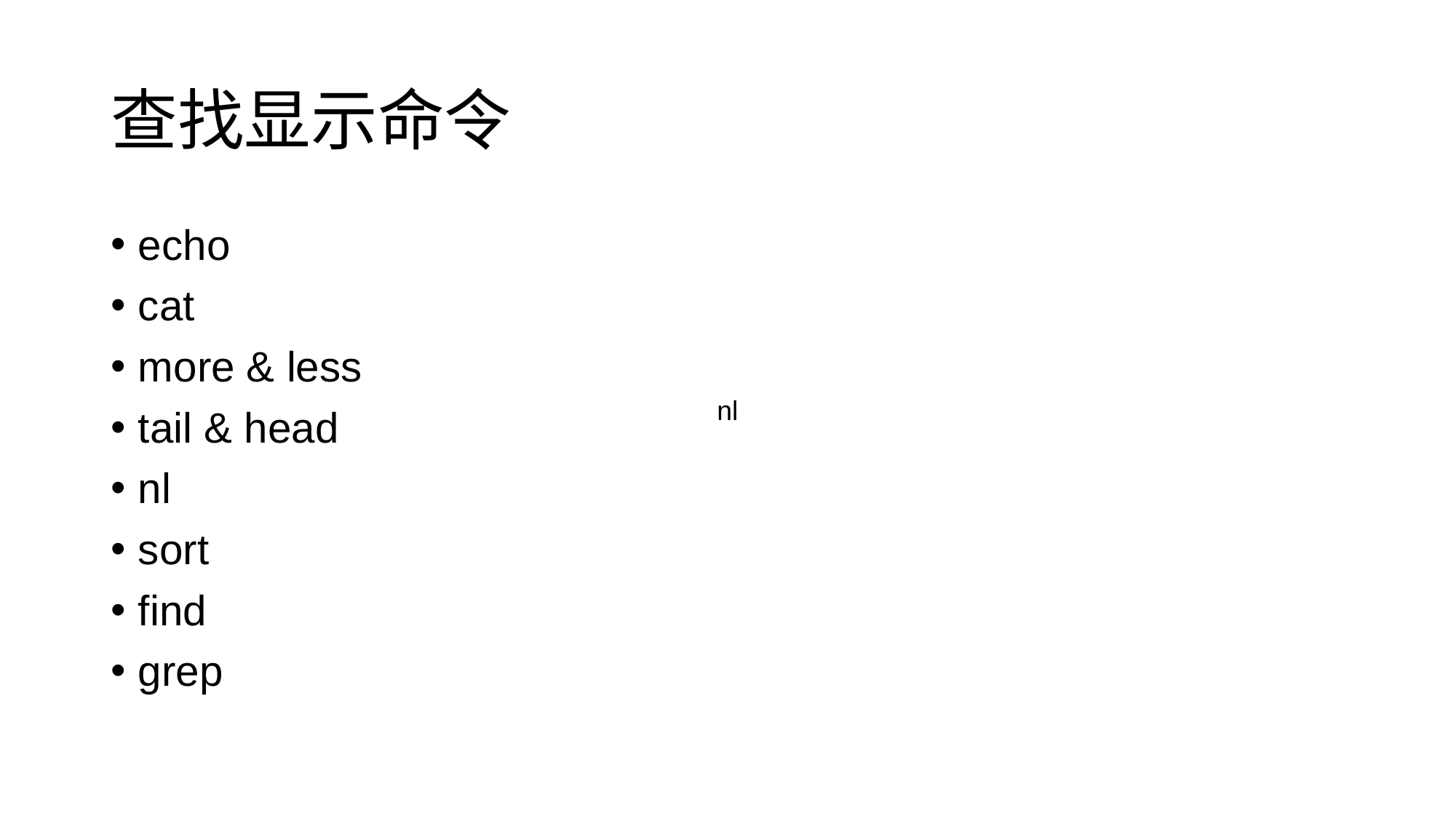

# 查找显示命令
echo
cat
more & less
tail & head
nl
sort
find
grep
nl